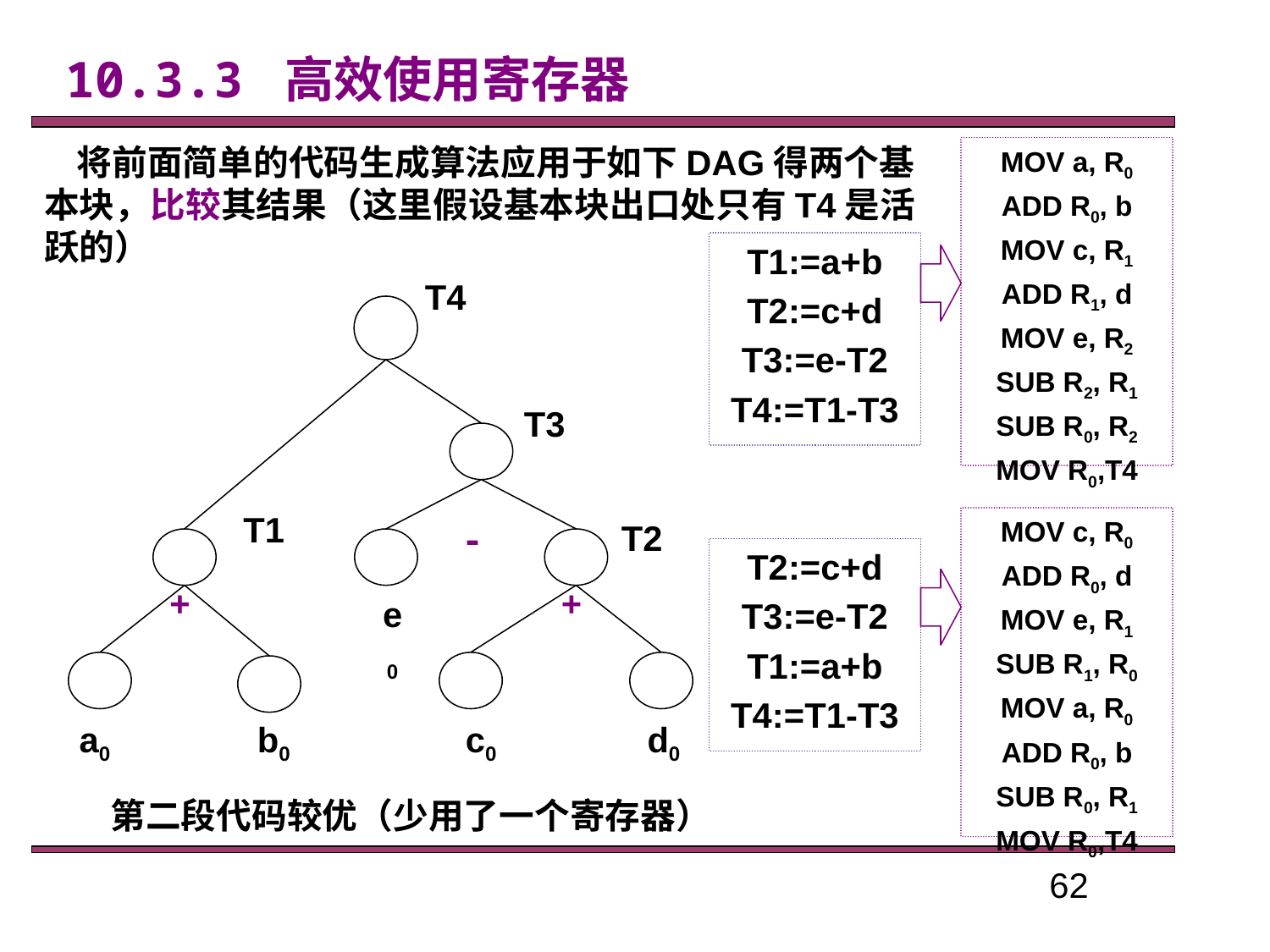

10.3.3 高效使用寄存器
   将前面简单的代码生成算法应用于如下DAG得两个基本块，比较其结果（这里假设基本块出口处只有T4是活跃的）
MOV a, R0
ADD R0, b
MOV c, R1
ADD R1, d
MOV e, R2
SUB R2, R1
SUB R0, R2
MOV R0,T4
T1:=a+b
T2:=c+d
T3:=e-T2
T4:=T1-T3

T4

T3
        −
T1
MOV c, R0
ADD R0, d
MOV e, R1
SUB R1, R0
MOV a, R0
ADD R0, b
SUB R0, R1
MOV R0,T4
T2
    +

    +
T2:=c+d
T3:=e-T2
T1:=a+b
T4:=T1-T3

e0

a0
b0
c0
d0
第二段代码较优（少用了一个寄存器）
62